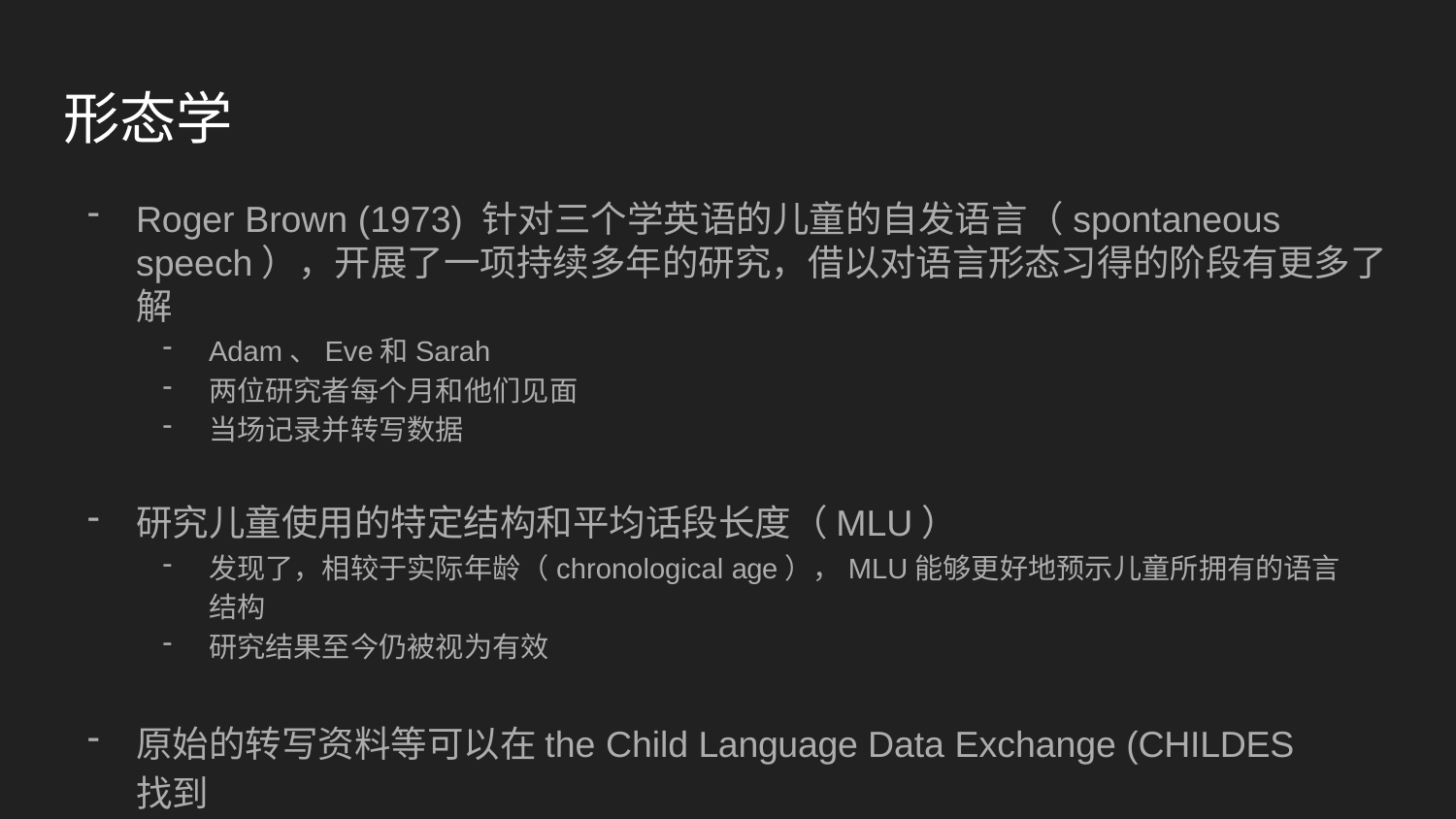

# 形态学
Roger Brown (1973) 针对三个学英语的儿童的自发语言（spontaneous speech），开展了一项持续多年的研究，借以对语言形态习得的阶段有更多了解
Adam、Eve和Sarah
两位研究者每个月和他们见面
当场记录并转写数据

研究儿童使用的特定结构和平均话段长度（MLU）
发现了，相较于实际年龄（chronological age），MLU能够更好地预示儿童所拥有的语言结构
研究结果至今仍被视为有效

原始的转写资料等可以在the Child Language Data Exchange (CHILDES找到